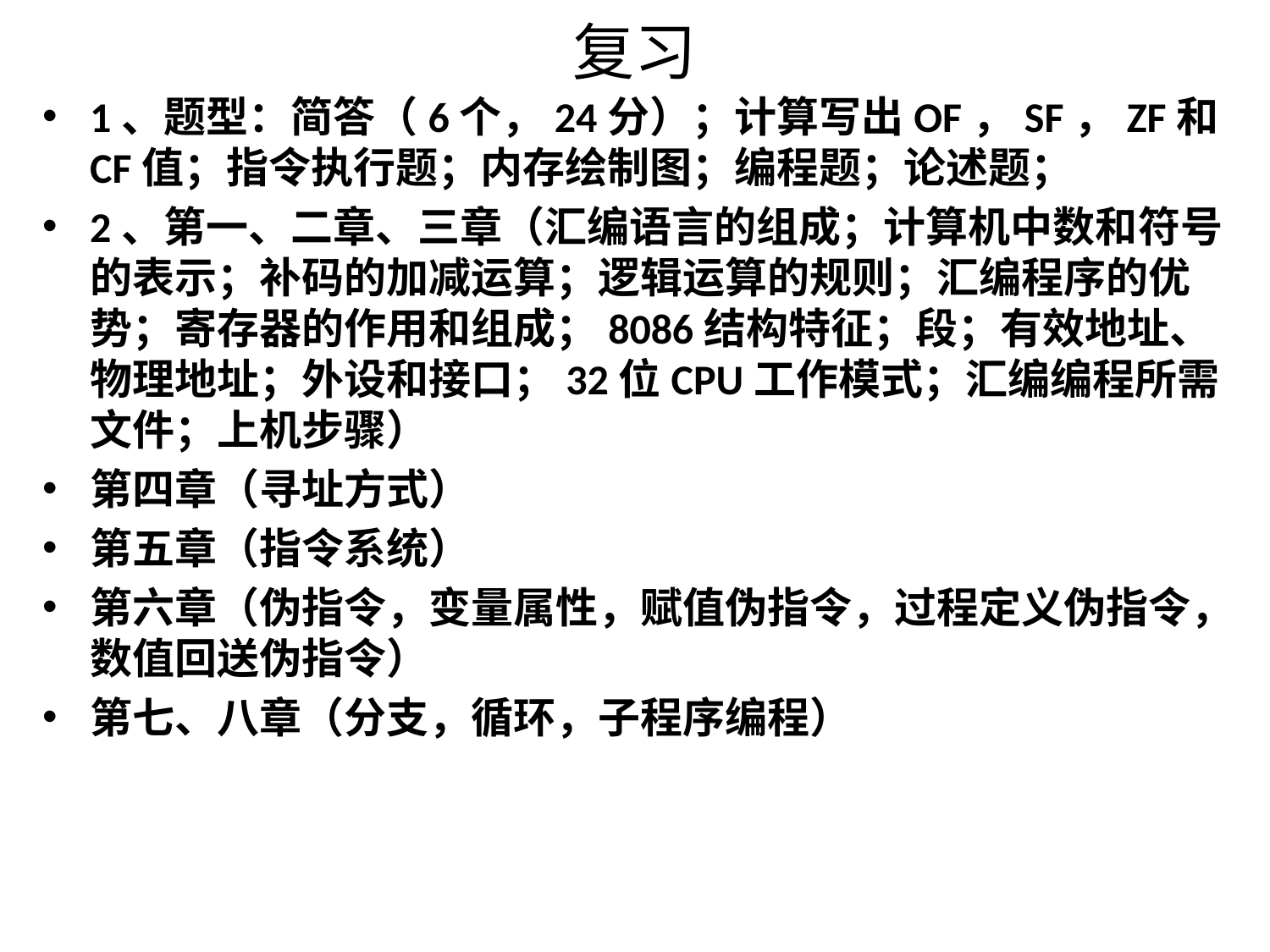

# 复习
1、题型：简答（6个，24分）；计算写出OF，SF，ZF和CF值；指令执行题；内存绘制图；编程题；论述题；
2、第一、二章、三章（汇编语言的组成；计算机中数和符号的表示；补码的加减运算；逻辑运算的规则；汇编程序的优势；寄存器的作用和组成；8086结构特征；段；有效地址、物理地址；外设和接口；32位CPU工作模式；汇编编程所需文件；上机步骤）
第四章（寻址方式）
第五章（指令系统）
第六章（伪指令，变量属性，赋值伪指令，过程定义伪指令，数值回送伪指令）
第七、八章（分支，循环，子程序编程）